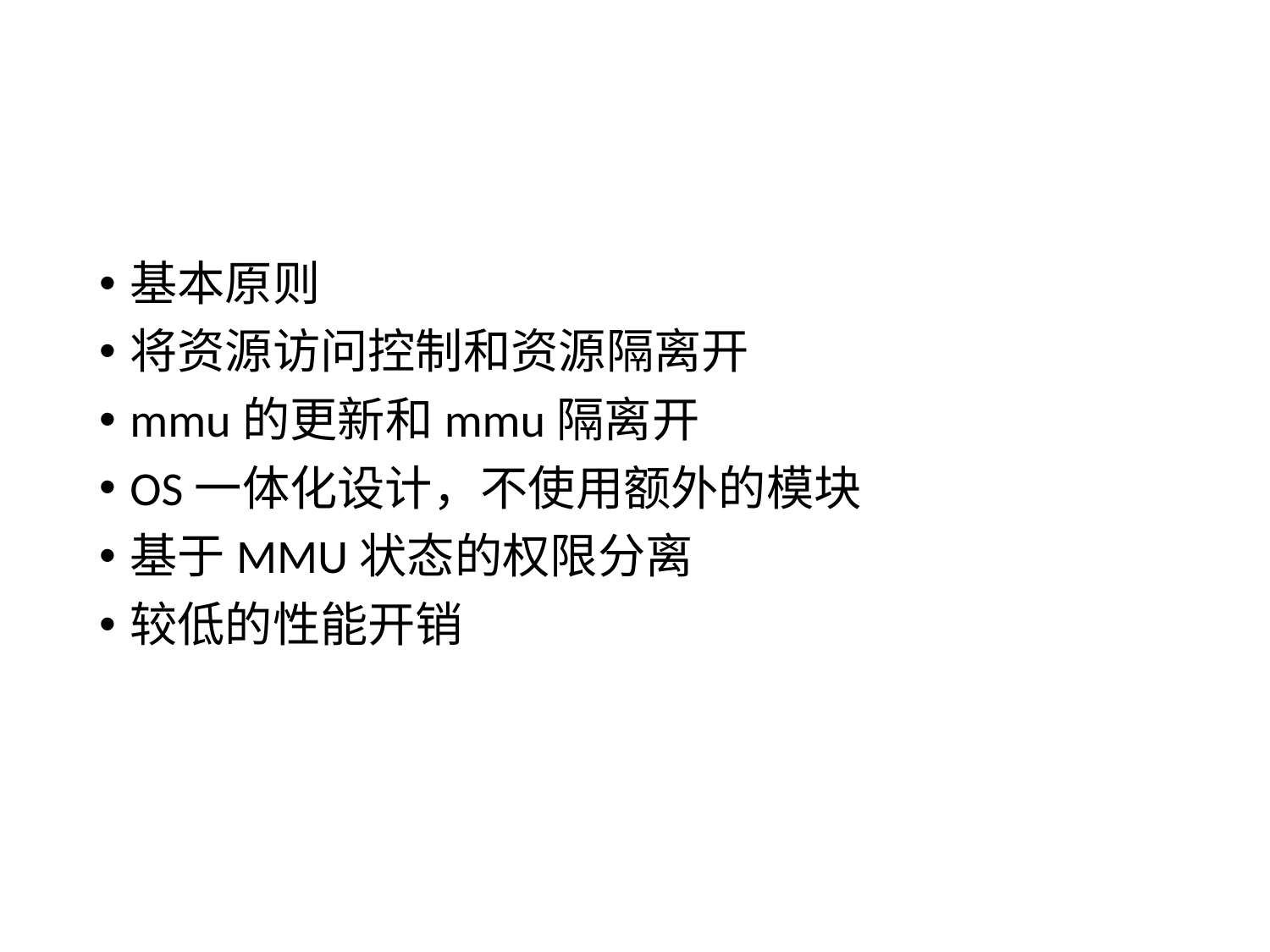

#
基本原则
将资源访问控制和资源隔离开
mmu的更新和mmu隔离开
OS一体化设计，不使用额外的模块
基于MMU状态的权限分离
较低的性能开销